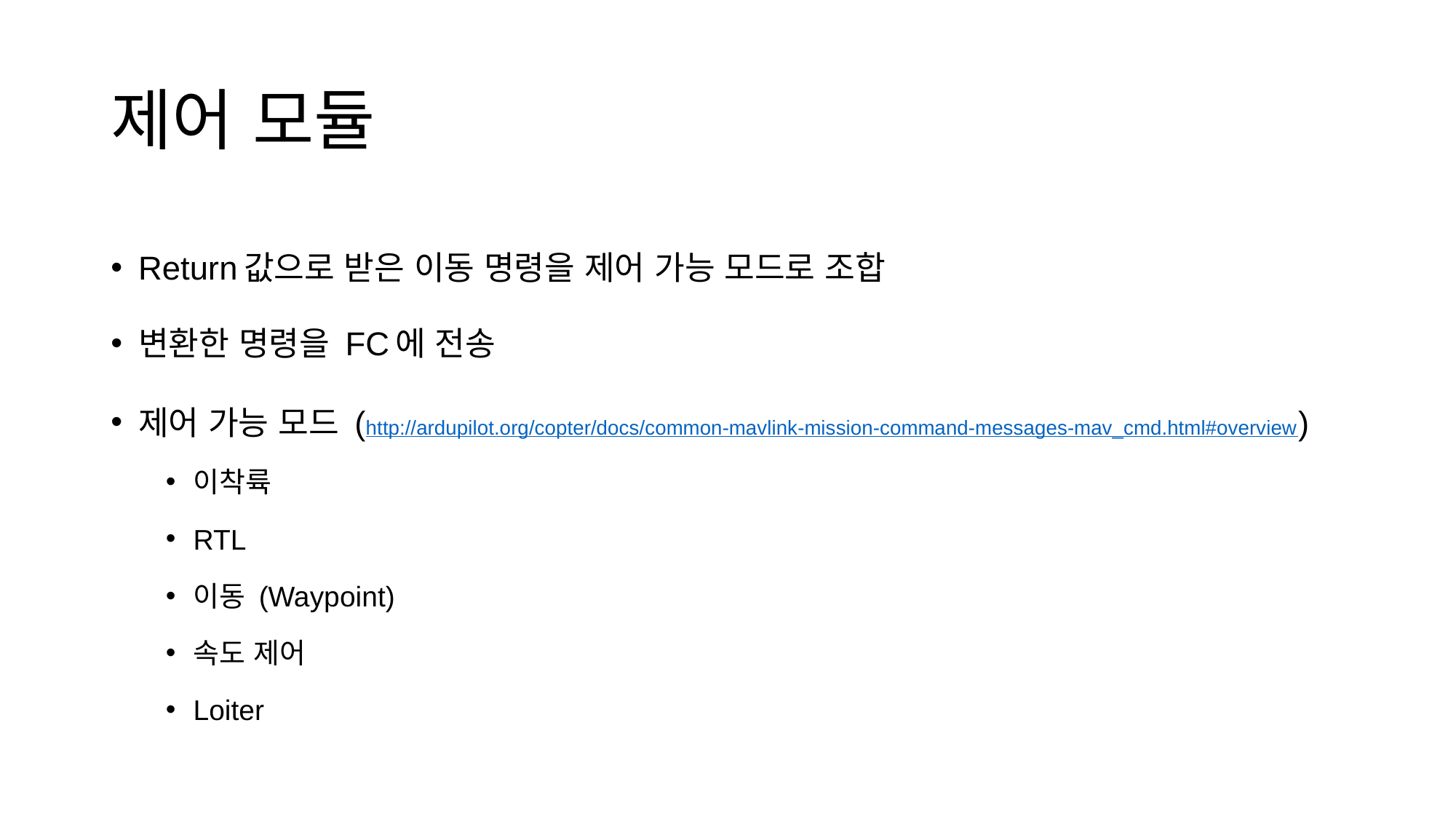

# 제어 모듈
Return값으로 받은 이동 명령을 제어 가능 모드로 조합
변환한 명령을 FC에 전송
제어 가능 모드 (http://ardupilot.org/copter/docs/common-mavlink-mission-command-messages-mav_cmd.html#overview)
이착륙
RTL
이동 (Waypoint)
속도 제어
Loiter